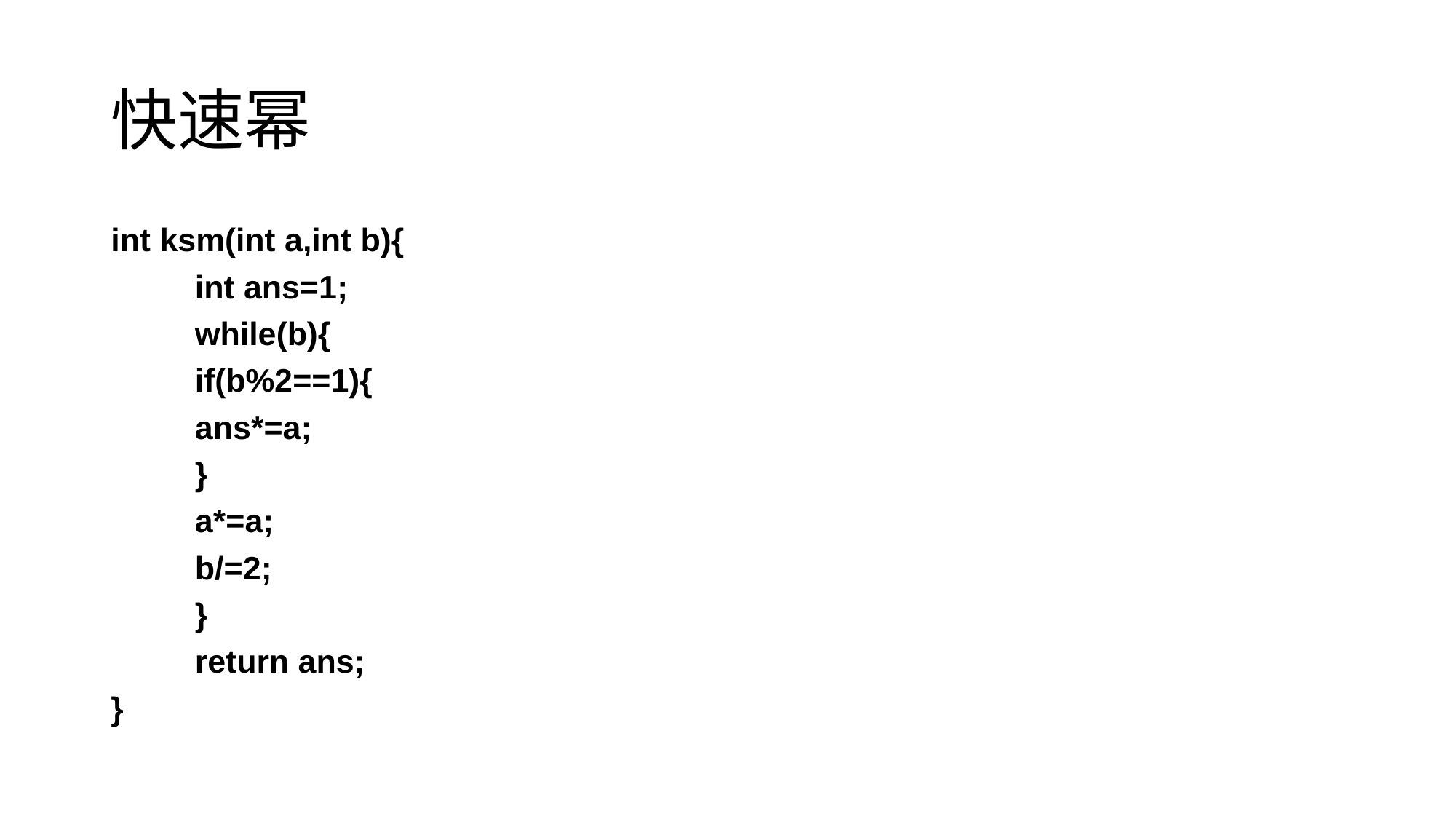

# 快速幂
int ksm(int a,int b){
	int ans=1;
	while(b){
		if(b%2==1){
			ans*=a;
		}
		a*=a;
		b/=2;
	}
	return ans;
}